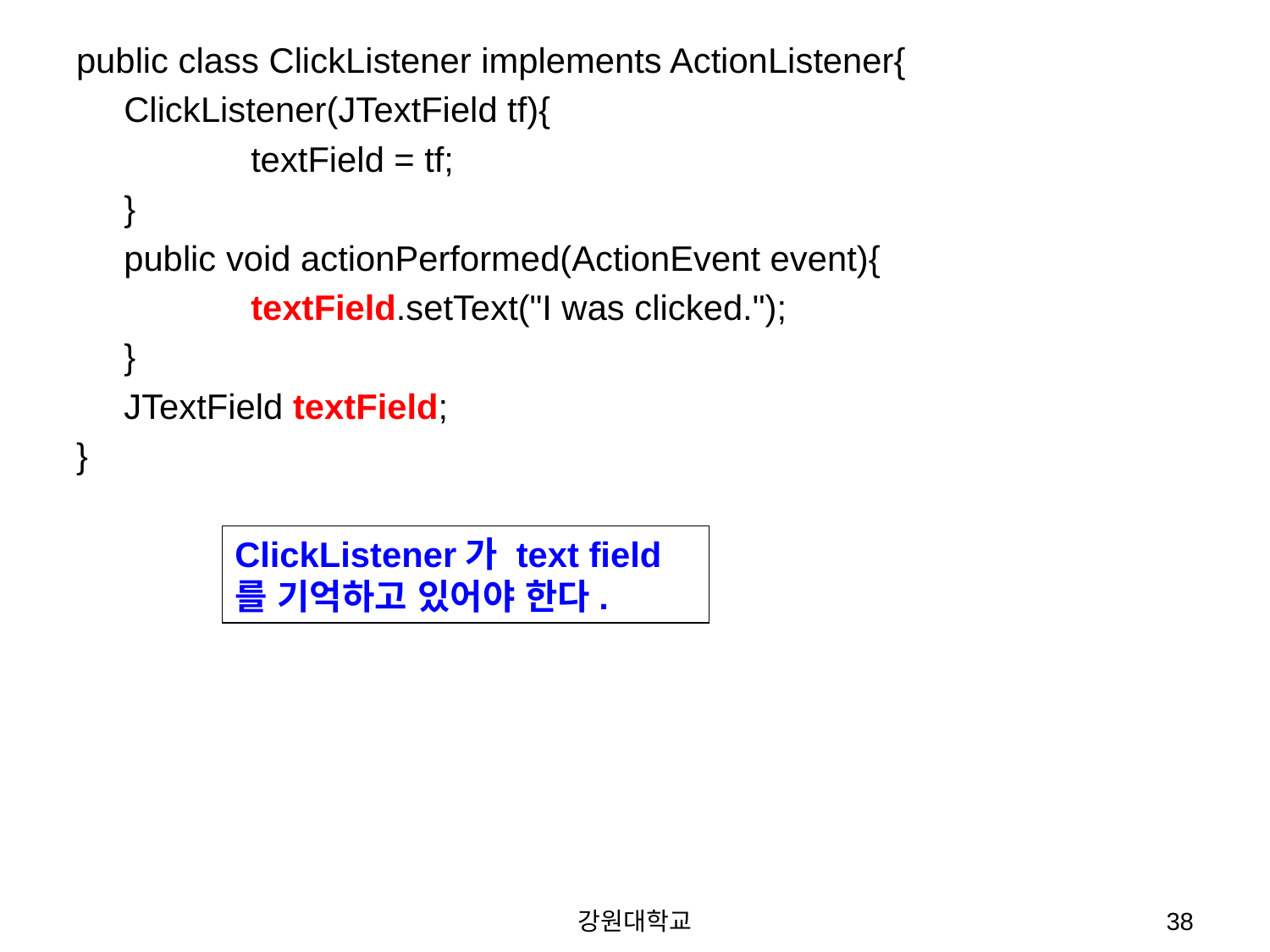

public class ClickListener implements ActionListener{
	ClickListener(JTextField tf){
		textField = tf;
	}
	public void actionPerformed(ActionEvent event){
		textField.setText("I was clicked.");
	}
	JTextField textField;
}
ClickListener가 text field를 기억하고 있어야 한다.
강원대학교
38